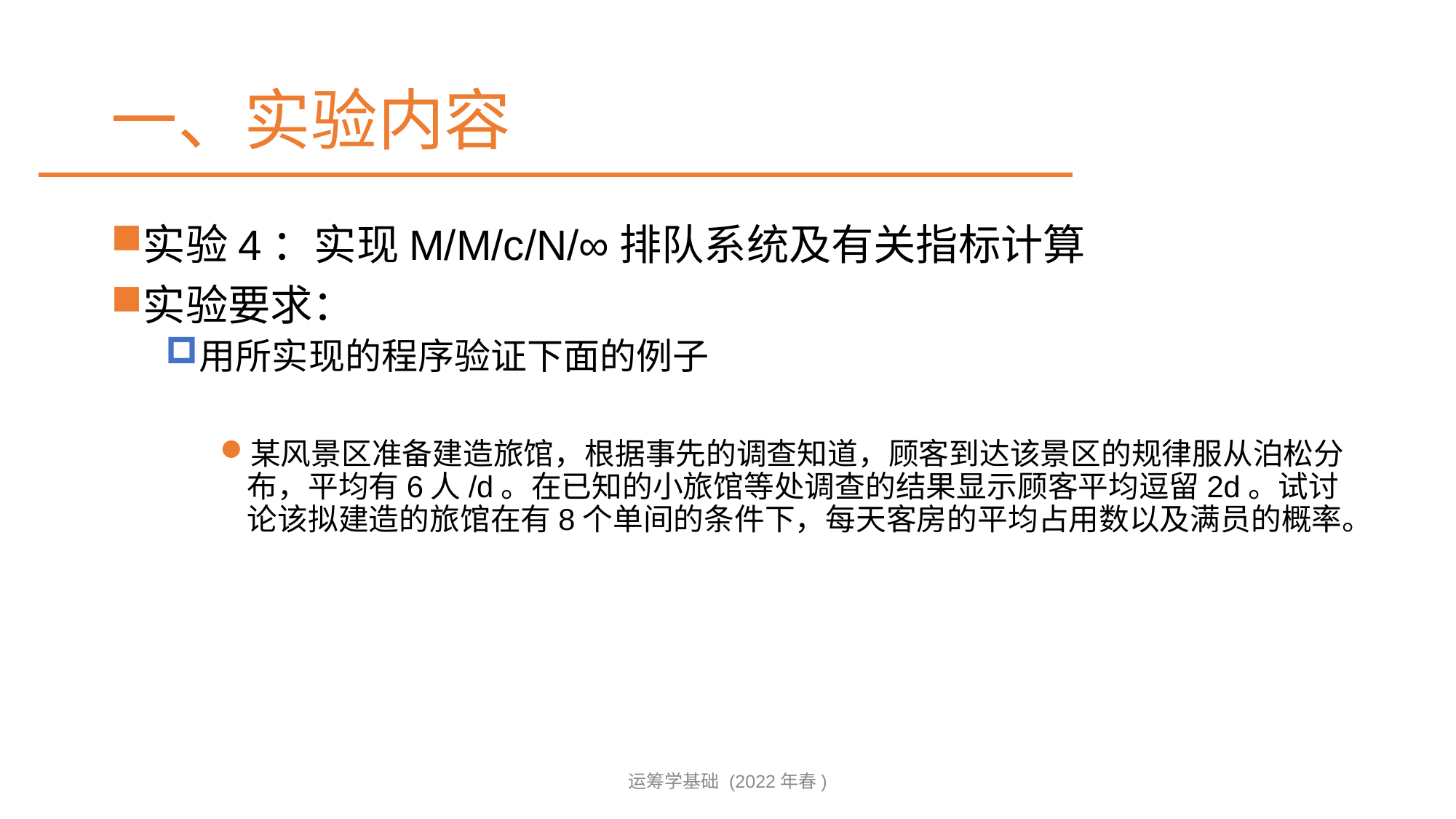

# 一、实验内容
实验4：实现M/M/c/N/∞排队系统及有关指标计算
实验要求：
用所实现的程序验证下面的例子

某风景区准备建造旅馆，根据事先的调查知道，顾客到达该景区的规律服从泊松分布，平均有6人/d。在已知的小旅馆等处调查的结果显示顾客平均逗留2d。试讨论该拟建造的旅馆在有8个单间的条件下，每天客房的平均占用数以及满员的概率。

运筹学基础 (2022年春)
4